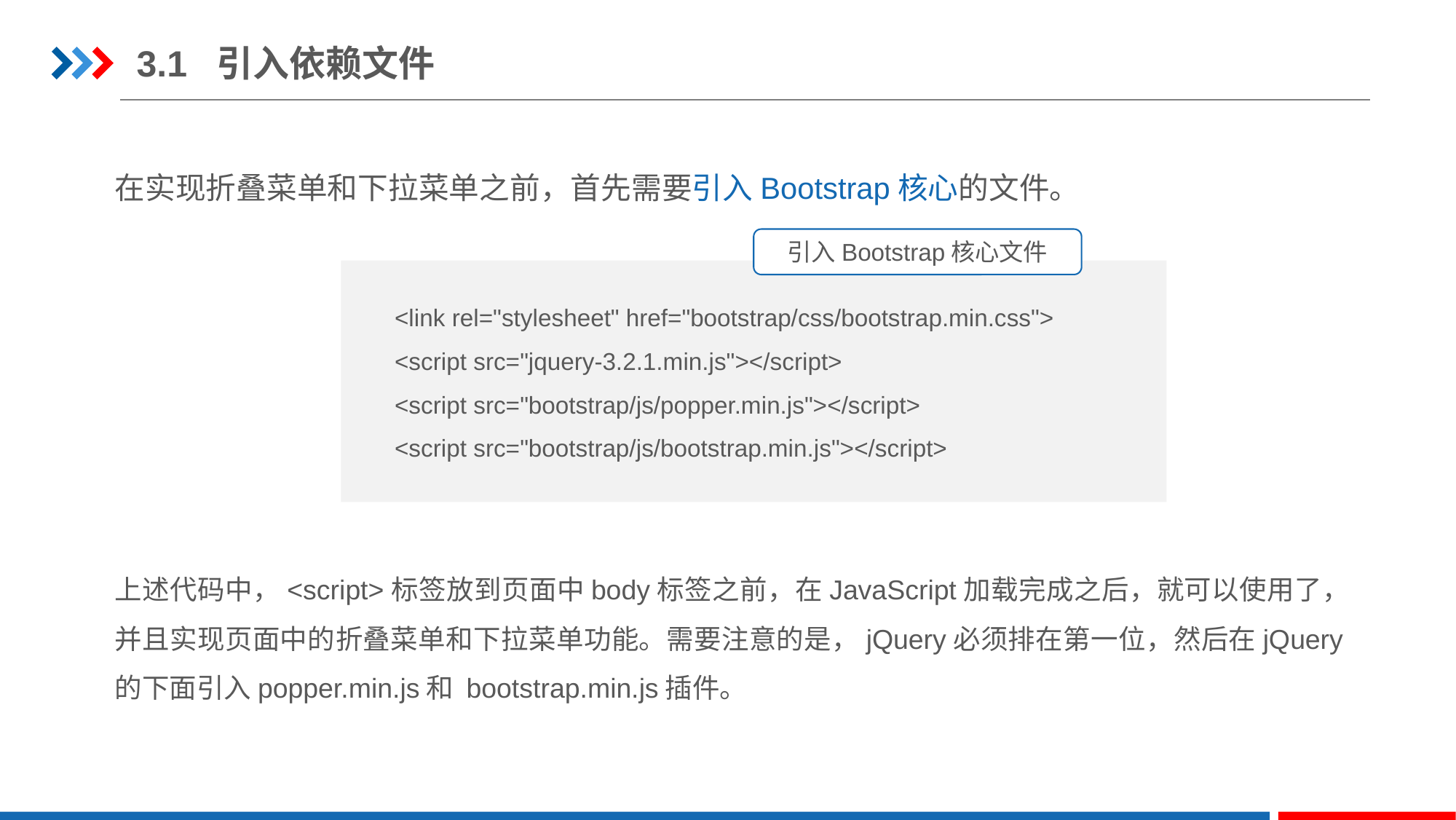

3.1  引入依赖文件
在实现折叠菜单和下拉菜单之前，首先需要引入Bootstrap核心的文件。
引入Bootstrap核心文件

<link rel="stylesheet" href="bootstrap/css/bootstrap.min.css">
<script src="jquery-3.2.1.min.js"></script>
<script src="bootstrap/js/popper.min.js"></script>
<script src="bootstrap/js/bootstrap.min.js"></script>
上述代码中，<script>标签放到页面中body标签之前，在JavaScript加载完成之后，就可以使用了，并且实现页面中的折叠菜单和下拉菜单功能。需要注意的是，jQuery必须排在第一位，然后在jQuery的下面引入popper.min.js和 bootstrap.min.js插件。